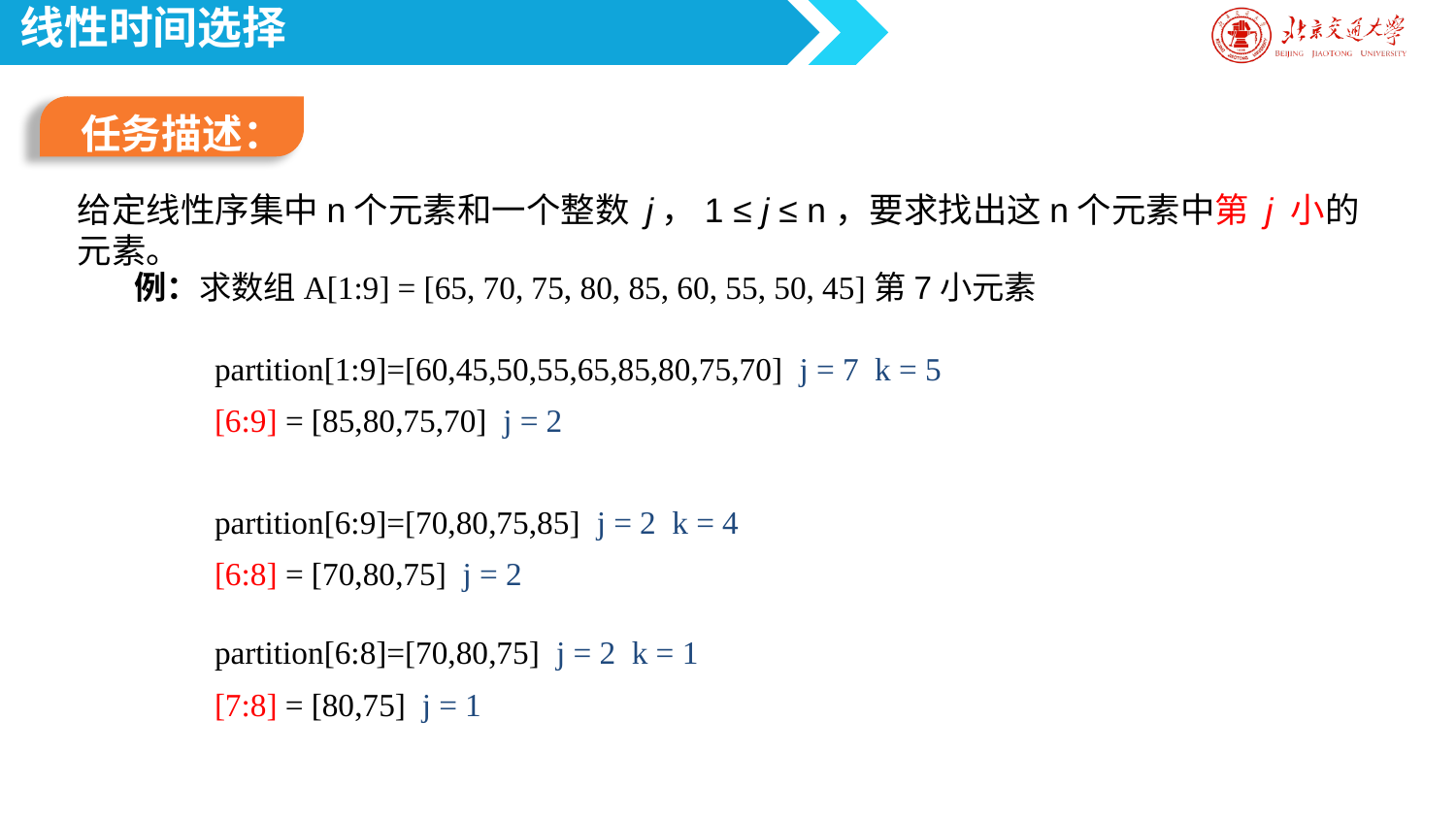

线性时间选择
任务描述：

给定线性序集中n个元素和一个整数 j，1 ≤ j ≤ n，要求找出这n个元素中第 j 小的元素。
例：求数组A[1:9] = [65, 70, 75, 80, 85, 60, 55, 50, 45]第7小元素
partition[1:9]=[60,45,50,55,65,85,80,75,70]  j = 7  k = 5
[6:9] = [85,80,75,70]  j = 2
partition[6:9]=[70,80,75,85]  j = 2  k = 4
[6:8] = [70,80,75]  j = 2
partition[6:8]=[70,80,75]  j = 2  k = 1
[7:8] = [80,75]  j = 1